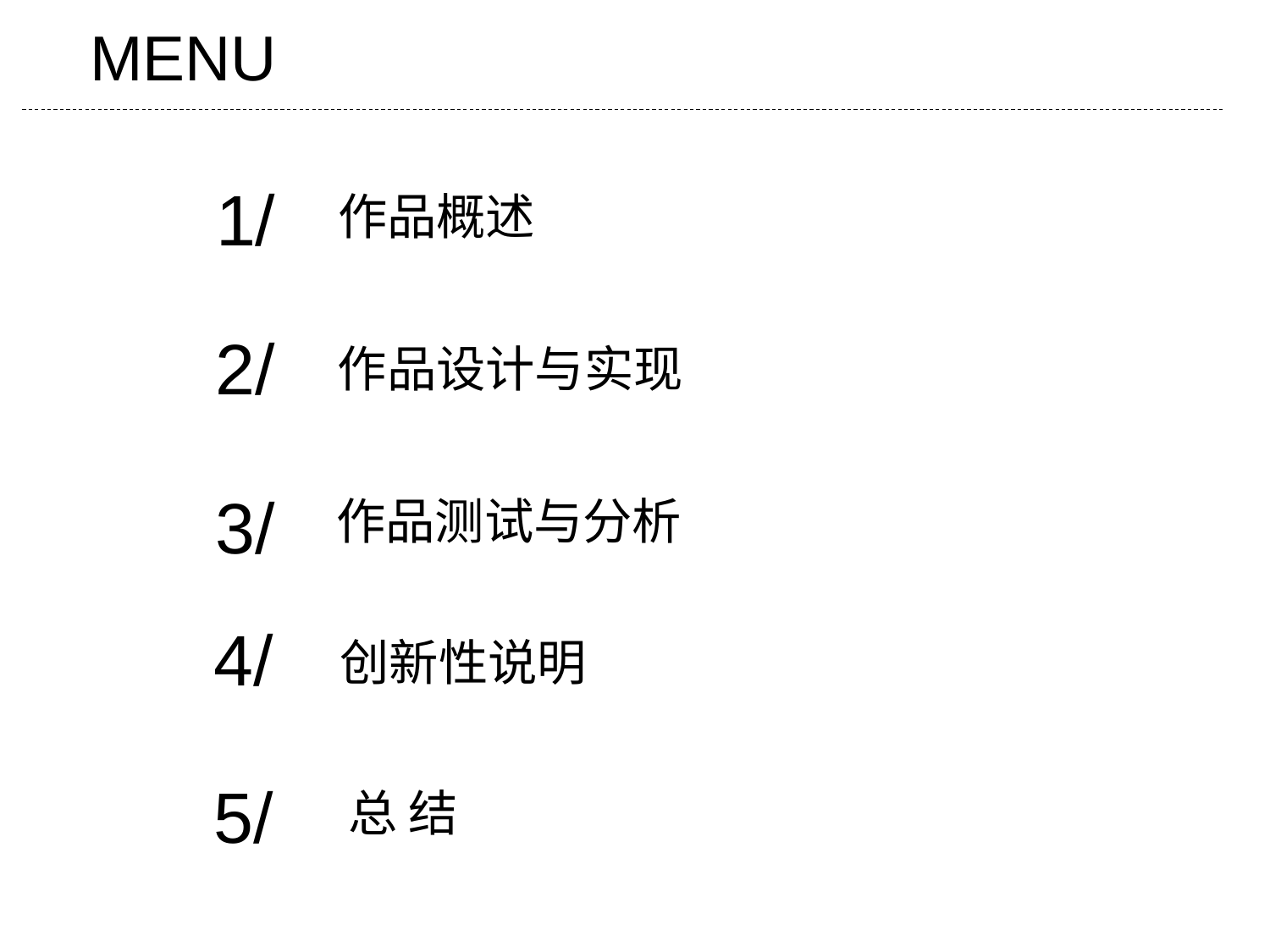

MENU
1/
作品概述
2/
作品设计与实现
3/
作品测试与分析
4/
创新性说明
5/
总 结